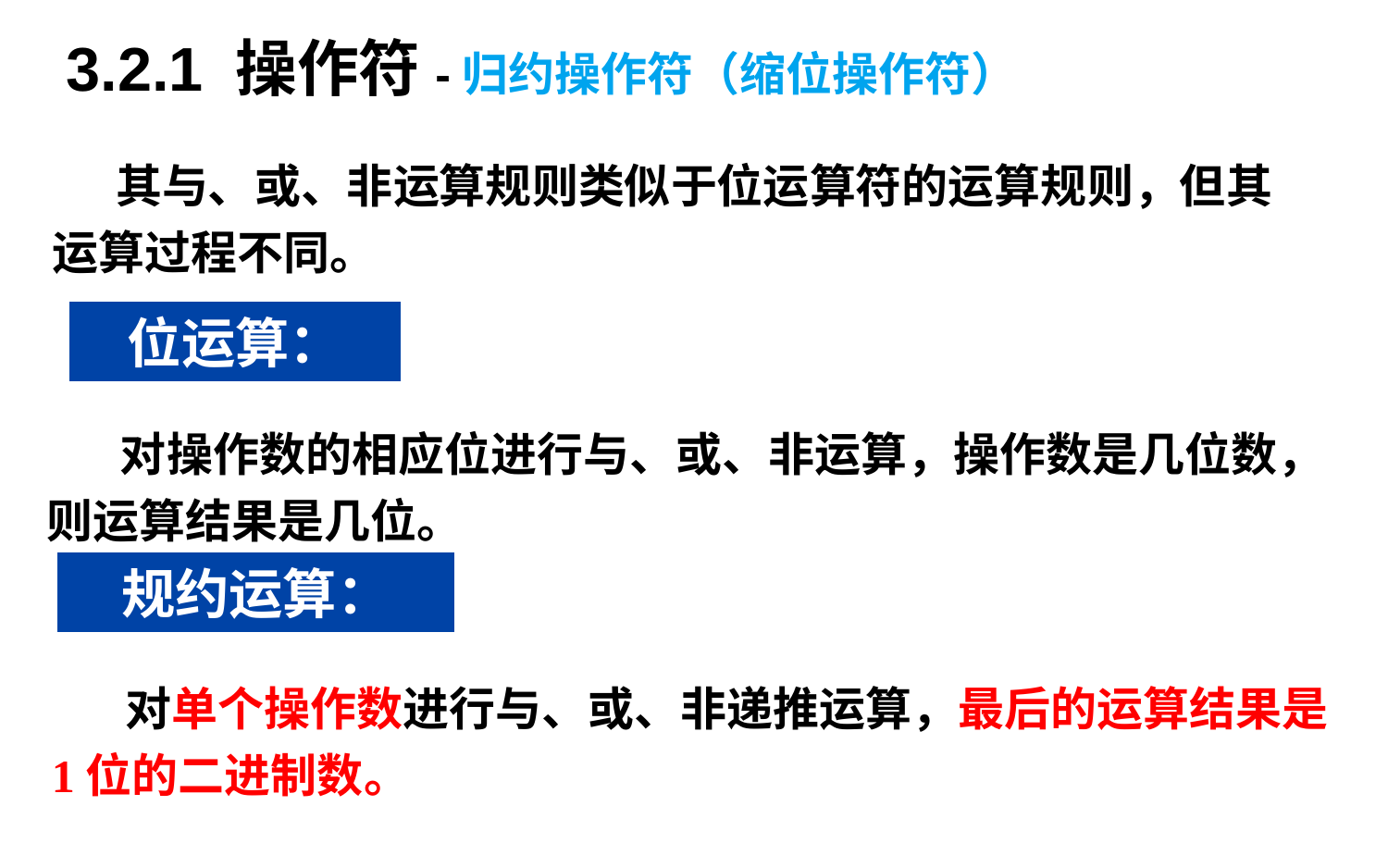

3.2.1 操作符-归约操作符（缩位操作符）
     其与、或、非运算规则类似于位运算符的运算规则，但其运算过程不同。
位运算：
      对操作数的相应位进行与、或、非运算，操作数是几位数，则运算结果是几位。
规约运算：
      对单个操作数进行与、或、非递推运算，最后的运算结果是1位的二进制数。